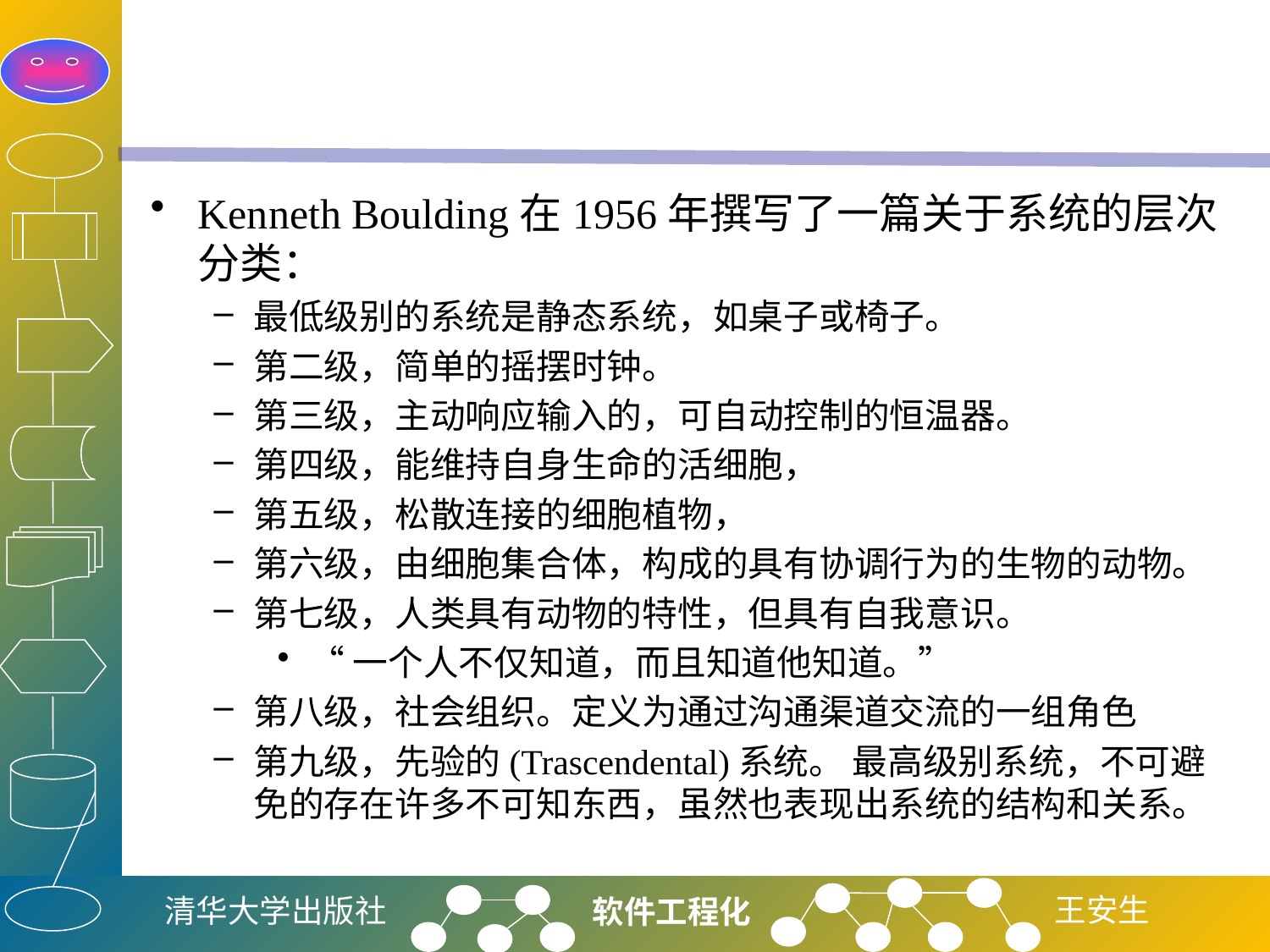

#
Kenneth Boulding在1956年撰写了一篇关于系统的层次分类：
最低级别的系统是静态系统，如桌子或椅子。
第二级，简单的摇摆时钟。
第三级，主动响应输入的，可自动控制的恒温器。
第四级，能维持自身生命的活细胞，
第五级，松散连接的细胞植物，
第六级，由细胞集合体，构成的具有协调行为的生物的动物。
第七级，人类具有动物的特性，但具有自我意识。
“一个人不仅知道，而且知道他知道。”
第八级，社会组织。定义为通过沟通渠道交流的一组角色
第九级，先验的(Trascendental)系统。 最高级别系统，不可避免的存在许多不可知东西，虽然也表现出系统的结构和关系。